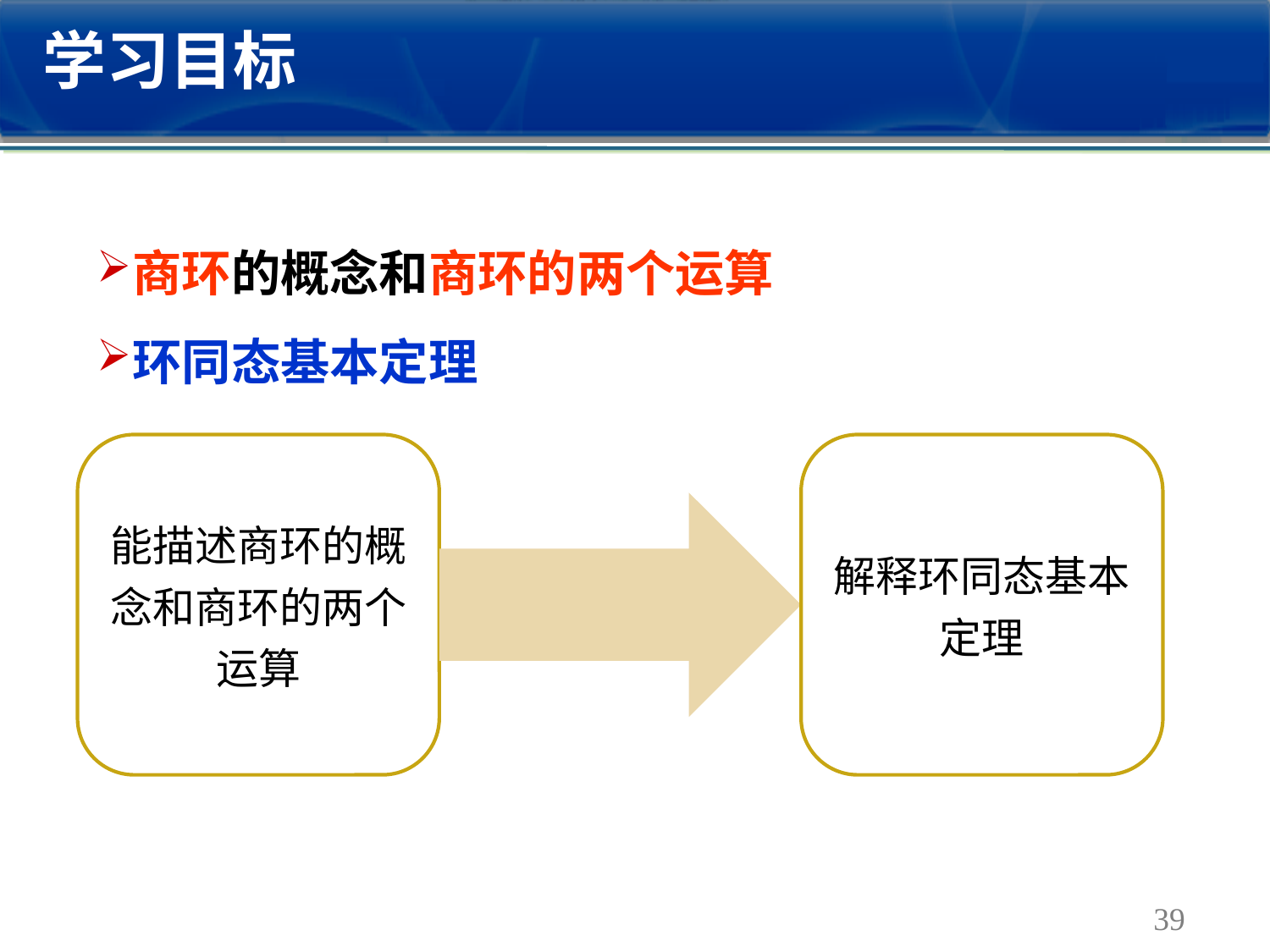

学习目标
商环的概念和商环的两个运算
环同态基本定理
能描述商环的概念和商环的两个运算
解释环同态基本定理
39